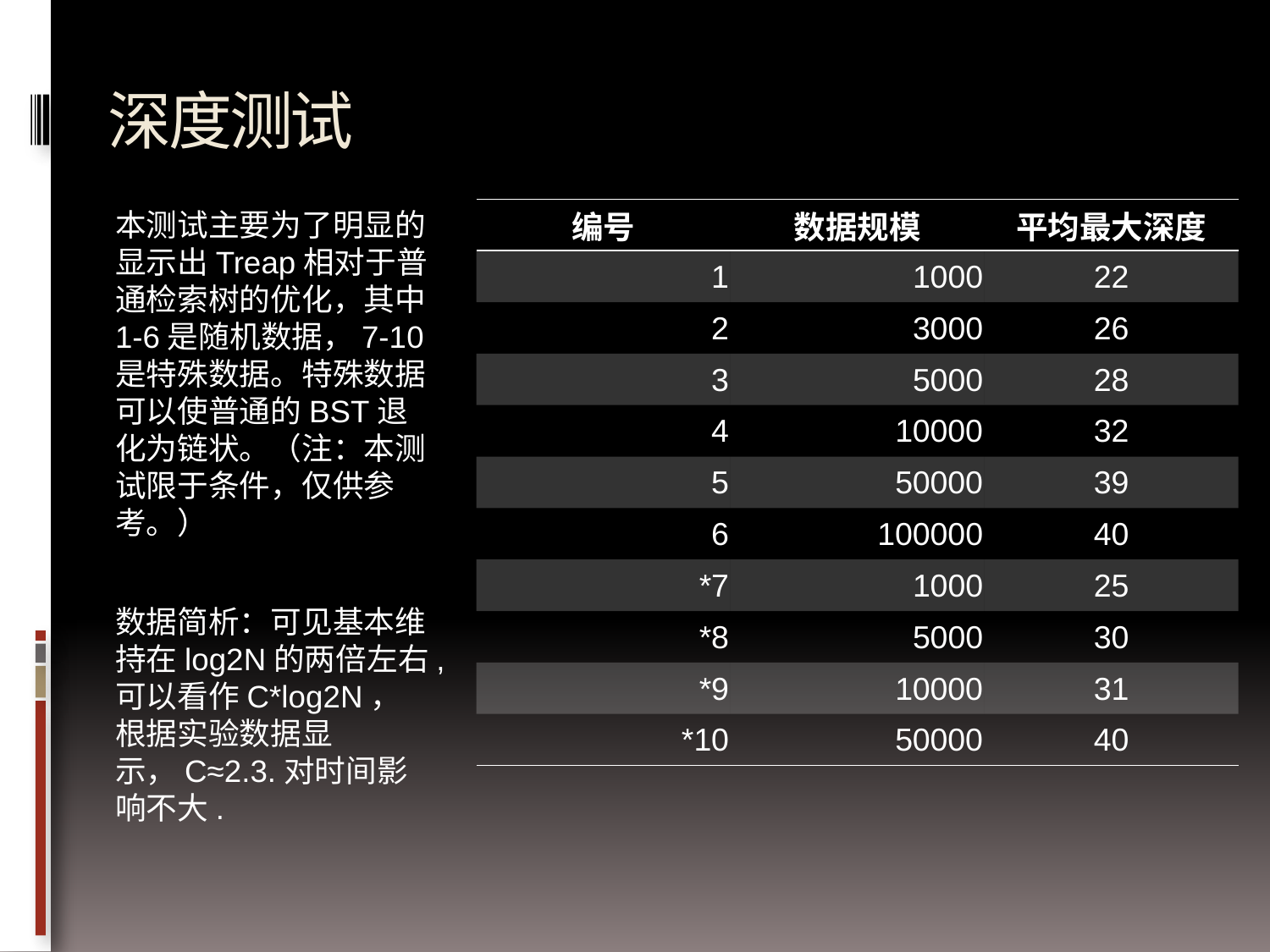

# 深度测试
本测试主要为了明显的显示出Treap相对于普通检索树的优化，其中1-6是随机数据，7-10是特殊数据。特殊数据可以使普通的BST退化为链状。（注：本测试限于条件，仅供参考。）

数据简析：可见基本维持在log2N的两倍左右,可以看作C*log2N，根据实验数据显示，C≈2.3.对时间影响不大.
| 编号 | 数据规模 | 平均最大深度 |
| --- | --- | --- |
| 1 | 1000 | 22 |
| 2 | 3000 | 26 |
| 3 | 5000 | 28 |
| 4 | 10000 | 32 |
| 5 | 50000 | 39 |
| 6 | 100000 | 40 |
| \*7 | 1000 | 25 |
| \*8 | 5000 | 30 |
| \*9 | 10000 | 31 |
| \*10 | 50000 | 40 |